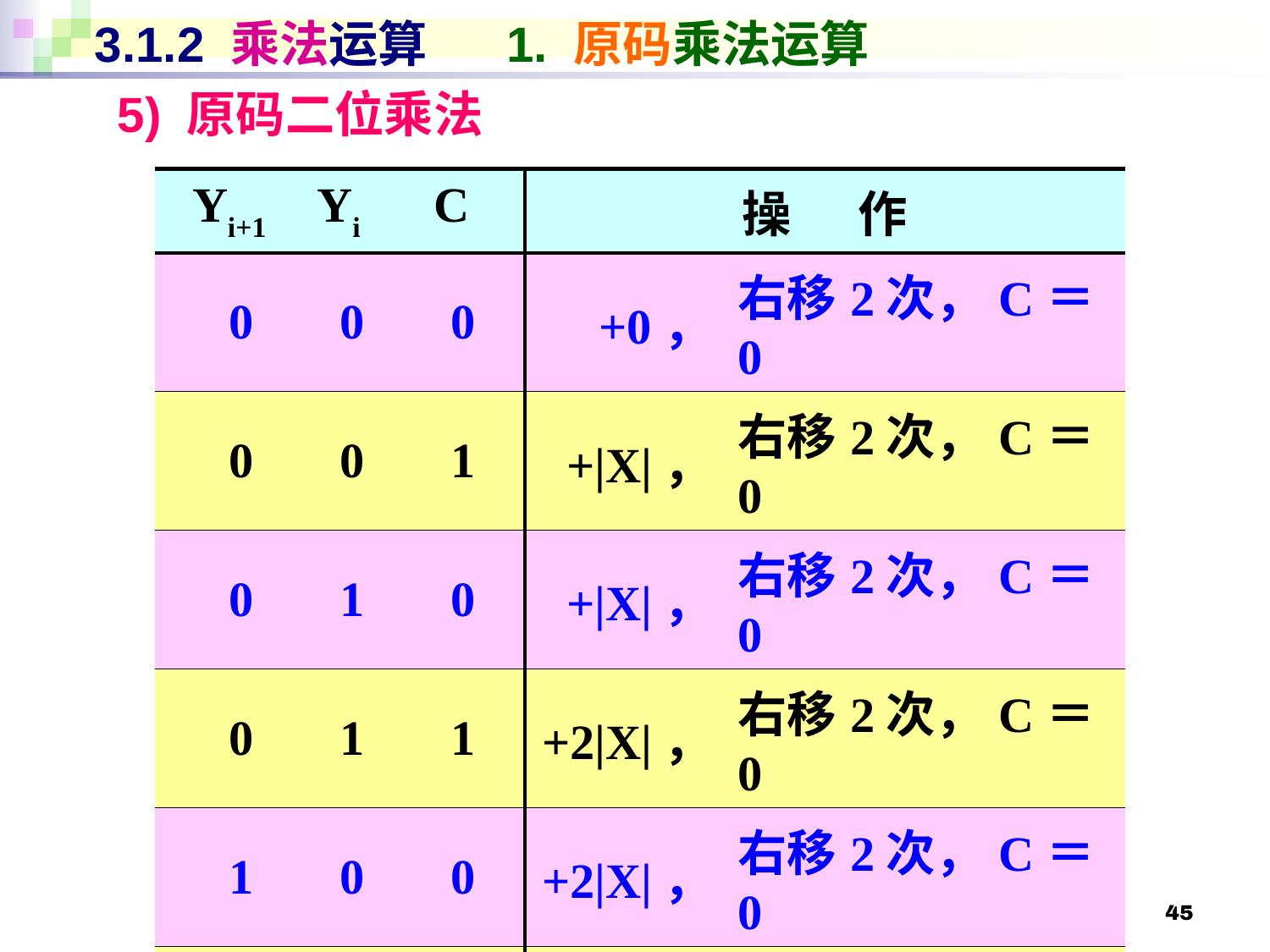

# 3.1.2 乘法运算      1. 原码乘法运算
5) 原码二位乘法
| Yi+1 Yi C | 操 作 |  |
| --- | --- | --- |
| 0 0 0 | +0， | 右移2次，C＝0 |
| 0 0 1 | +|X|， | 右移2次，C＝0 |
| 0 1 0 | +|X|， | 右移2次，C＝0 |
| 0 1 1 | +2|X|， | 右移2次，C＝0 |
| 1 0 0 | +2|X|， | 右移2次，C＝0 |
| 1 0 1 | －|X|， | 右移2次，C＝1 |
| 1 1 0 | －|X|， | 右移2次，C＝1 |
| 1 1 1 | +0， | 右移2次，C＝1 |
原码二位乘法的法则表
45